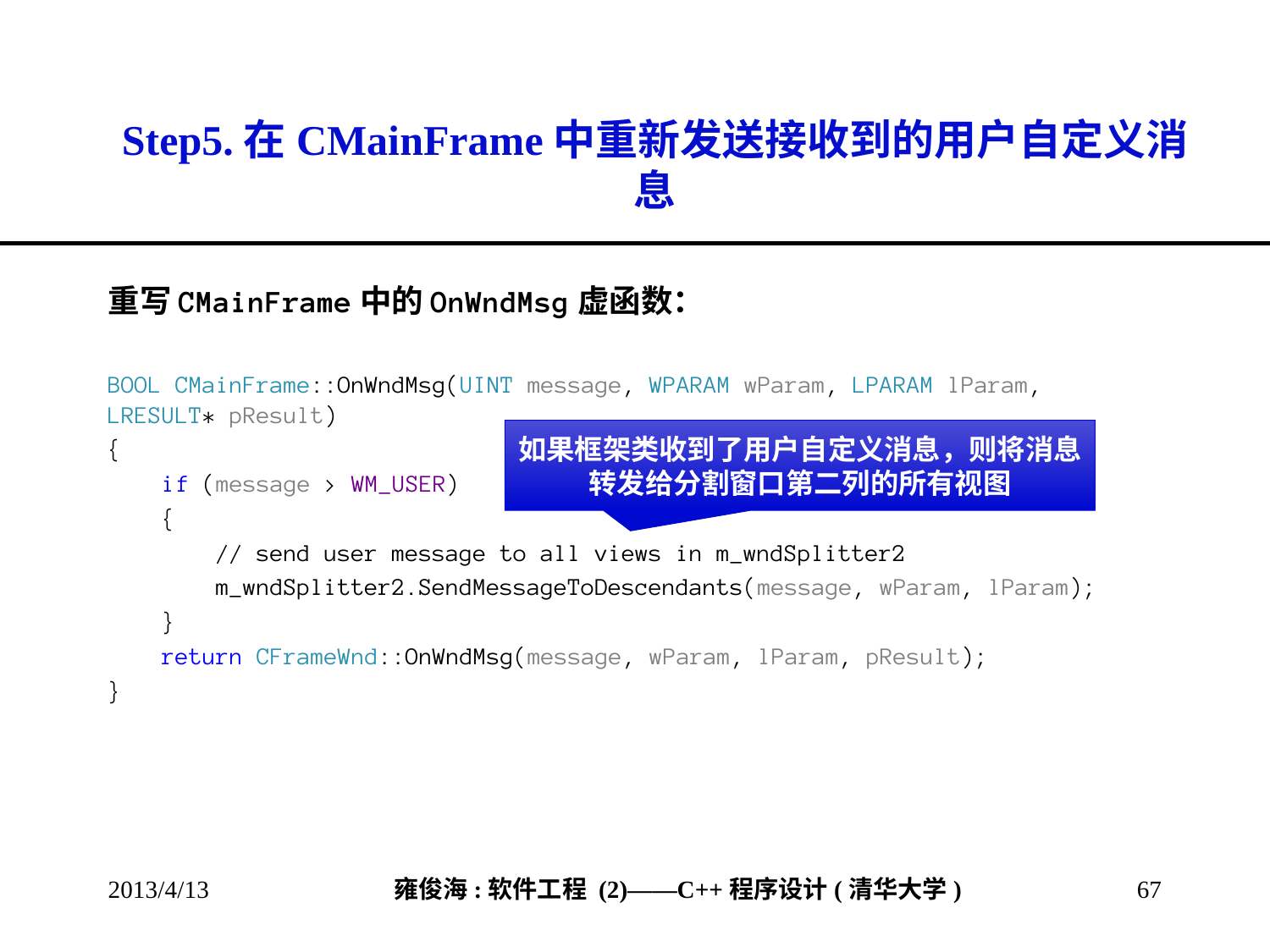

# Step5.在CMainFrame中重新发送接收到的用户自定义消息
重写CMainFrame中的OnWndMsg虚函数：

BOOL CMainFrame::OnWndMsg(UINT message, WPARAM wParam, LPARAM lParam, LRESULT* pResult)
{
    if (message > WM_USER)
    {
        // send user message to all views in m_wndSplitter2
        m_wndSplitter2.SendMessageToDescendants(message, wParam, lParam);
    }
    return CFrameWnd::OnWndMsg(message, wParam, lParam, pResult);
}
如果框架类收到了用户自定义消息，则将消息转发给分割窗口第二列的所有视图
2013/4/13
67